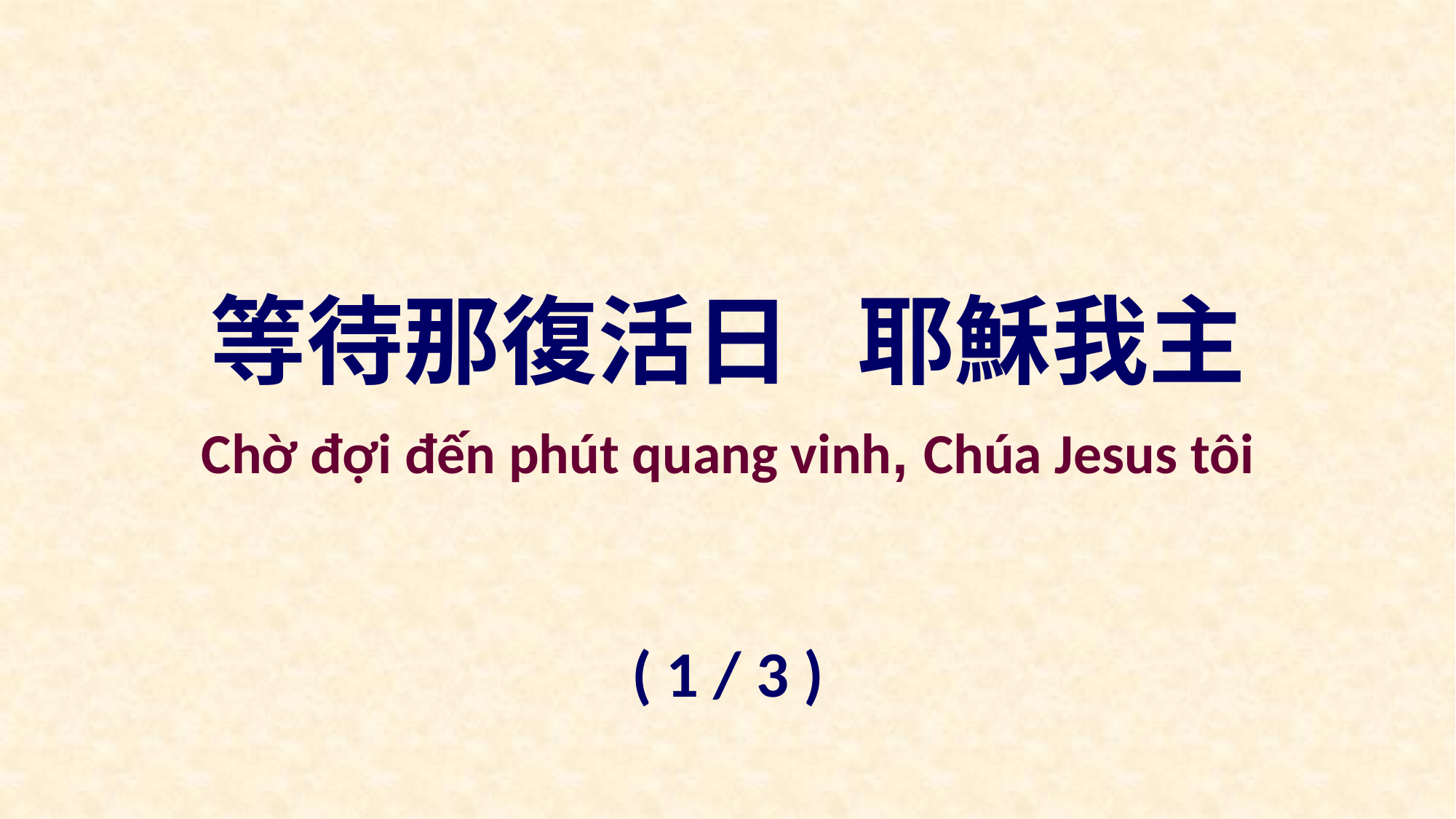

等待那復活日   耶穌我主
Chờ đợi đến phút quang vinh, Chúa Jesus tôi
( 1 / 3 )